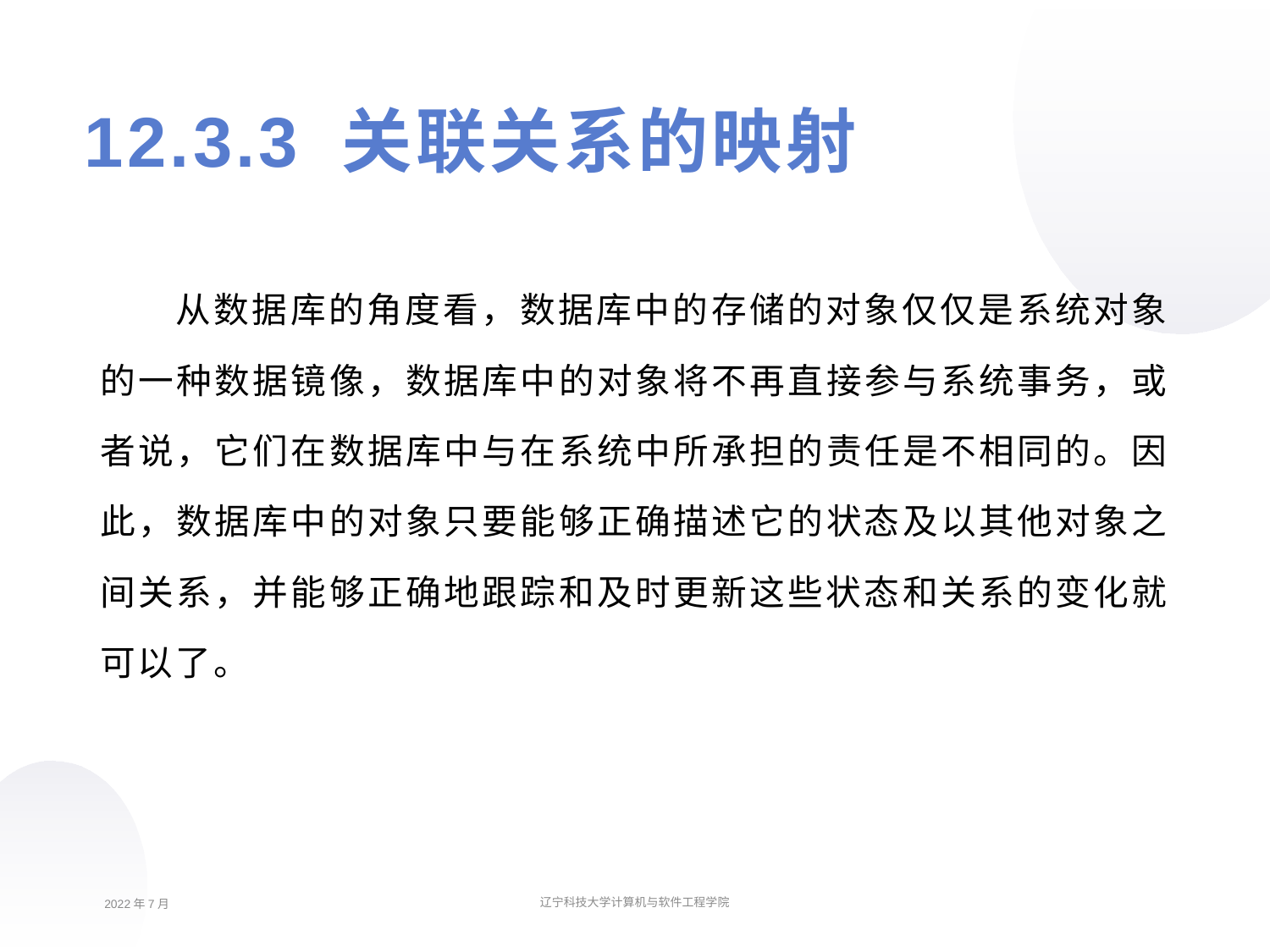

12.3.3 关联关系的映射
从数据库的角度看，数据库中的存储的对象仅仅是系统对象的一种数据镜像，数据库中的对象将不再直接参与系统事务，或者说，它们在数据库中与在系统中所承担的责任是不相同的。因此，数据库中的对象只要能够正确描述它的状态及以其他对象之间关系，并能够正确地跟踪和及时更新这些状态和关系的变化就可以了。

2022年7月
辽宁科技大学计算机与软件工程学院
50